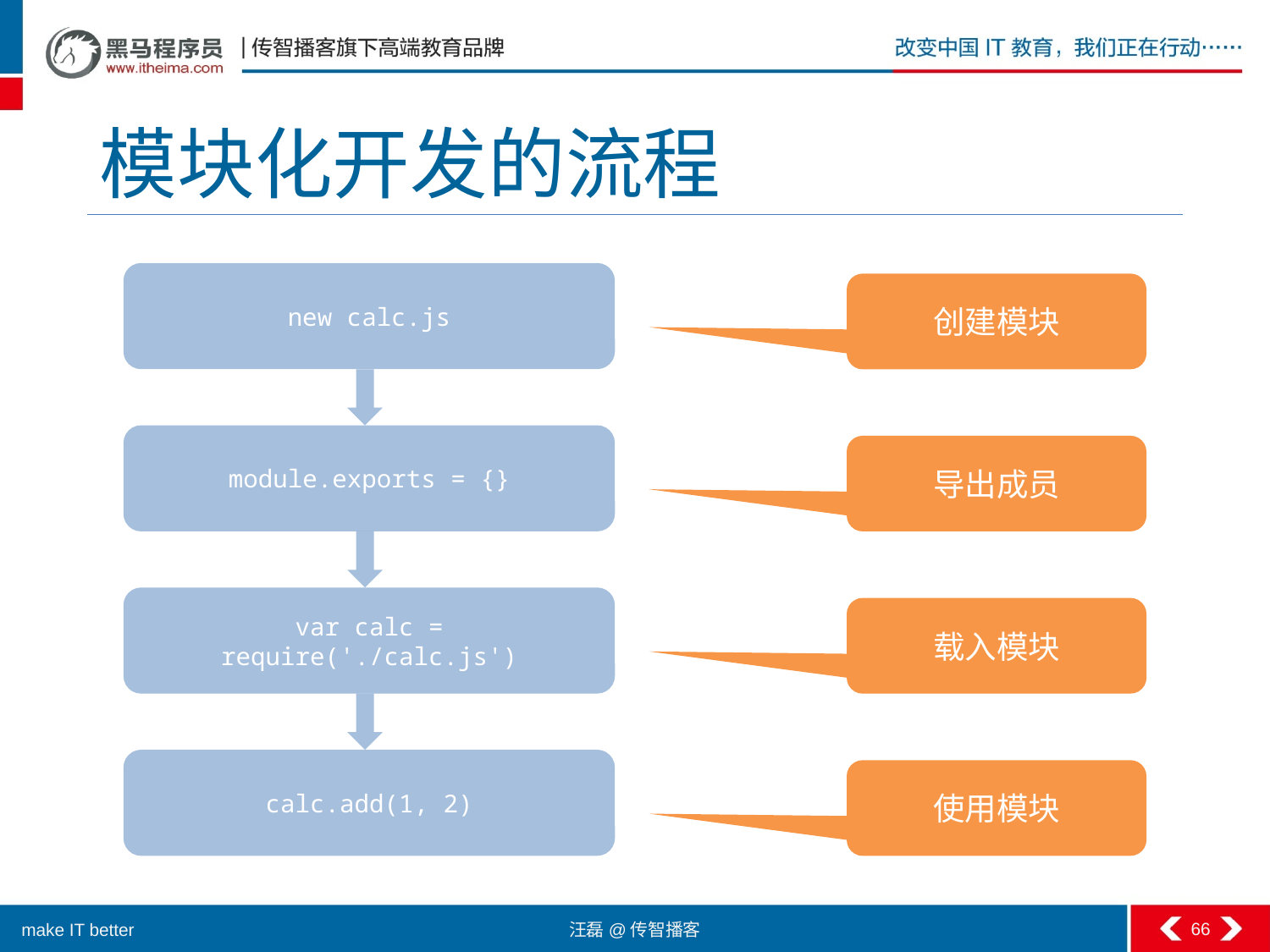

# 模块化开发的流程
new calc.js
创建模块

module.exports = {}
导出成员

var calc = require('./calc.js')
载入模块

calc.add(1, 2)
使用模块
66
汪磊@传智播客
make IT better